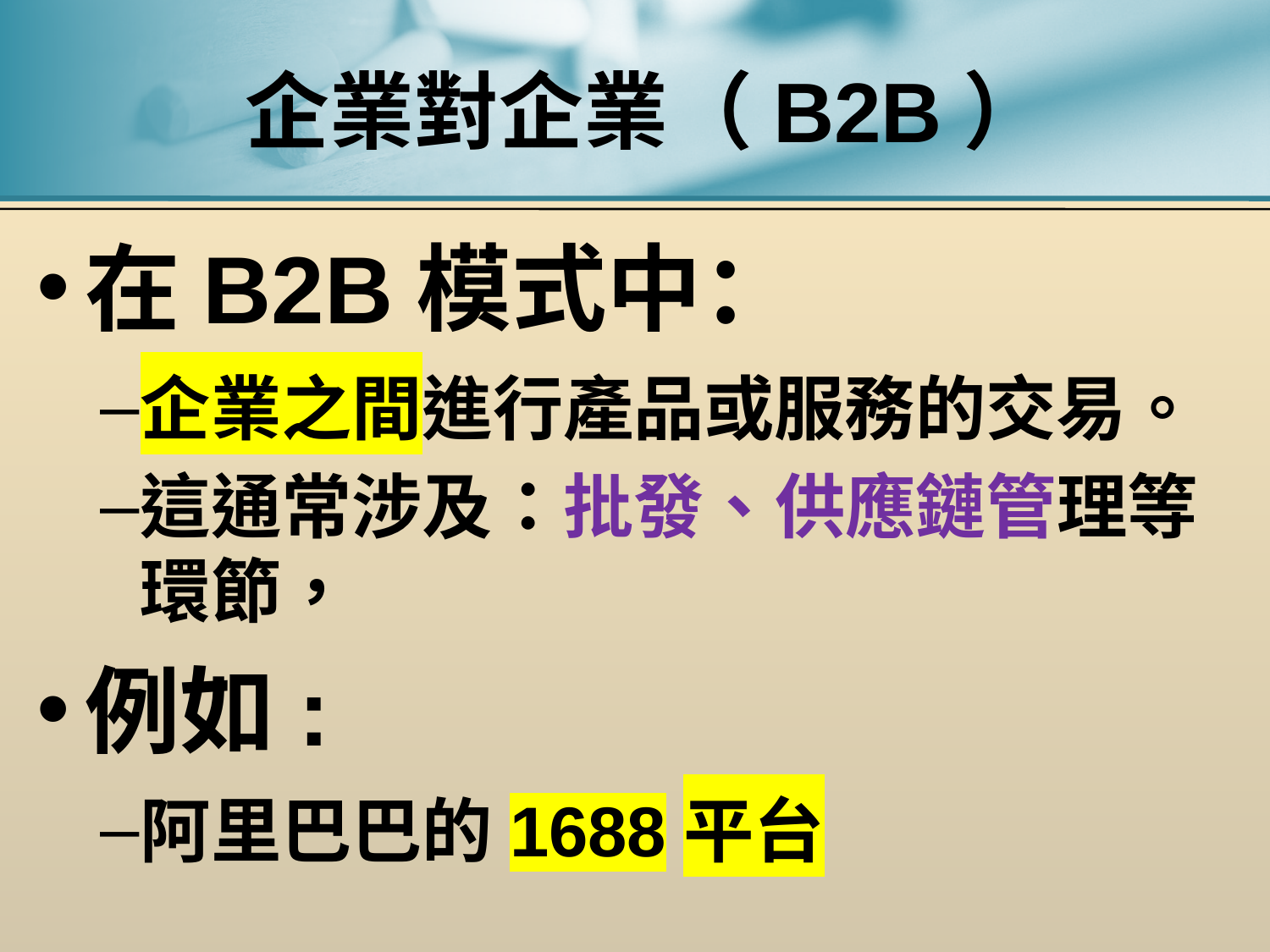

# 企業對企業（B2B）
在B2B模式中：
企業之間進行產品或服務的交易。
這通常涉及：批發、供應鏈管理等環節，
例如:
阿里巴巴的1688平台